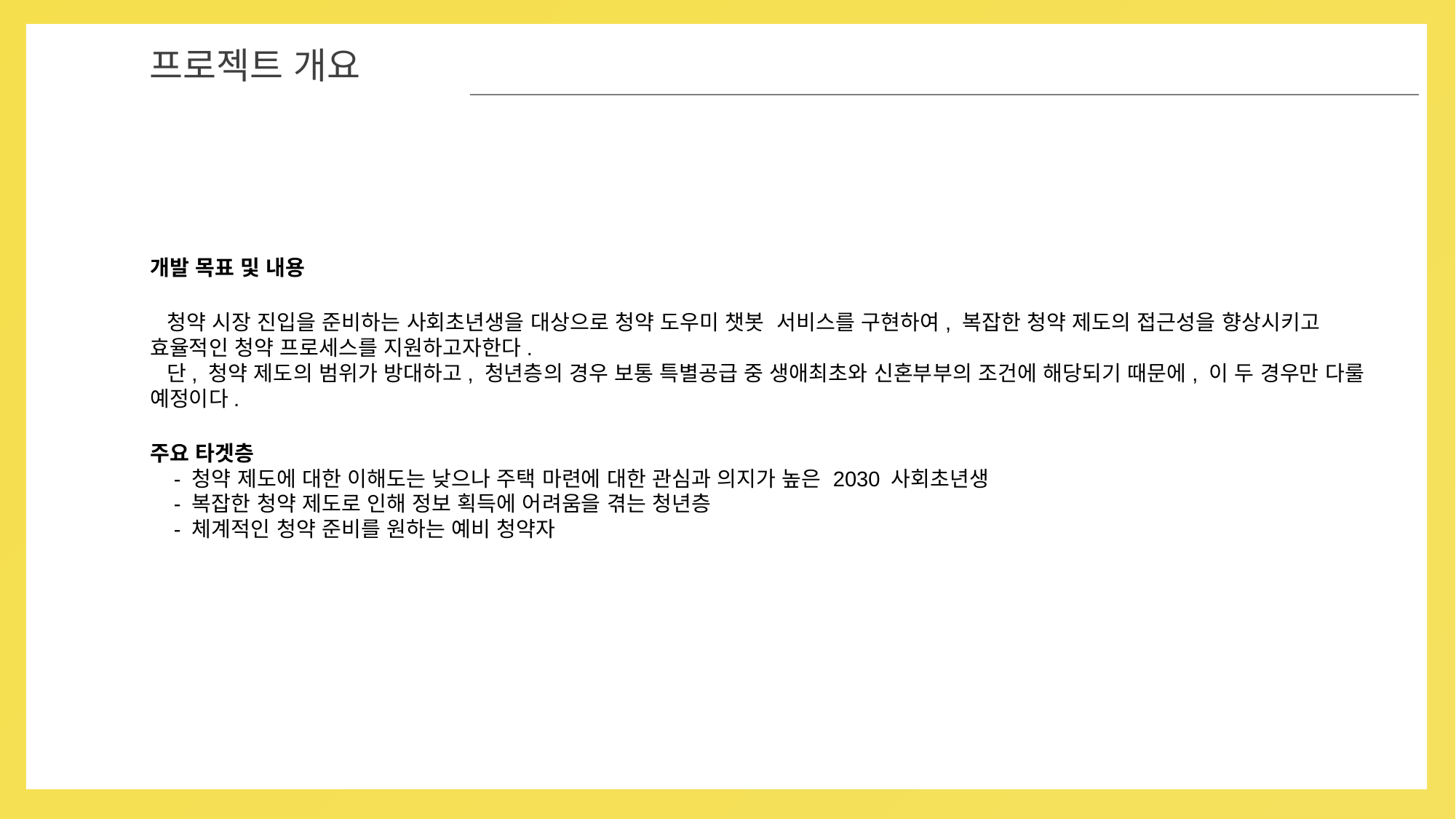

01

프로젝트 개요
개발 목표 및 내용
  청약 시장 진입을 준비하는 사회초년생을 대상으로 청약 도우미 챗봇  서비스를 구현하여, 복잡한 청약 제도의 접근성을 향상시키고 효율적인 청약 프로세스를 지원하고자한다.
  단, 청약 제도의 범위가 방대하고, 청년층의 경우 보통 특별공급 중 생애최초와 신혼부부의 조건에 해당되기 때문에, 이 두 경우만 다룰 예정이다.
주요 타겟층
    - 청약 제도에 대한 이해도는 낮으나 주택 마련에 대한 관심과 의지가 높은 2030 사회초년생
    - 복잡한 청약 제도로 인해 정보 획득에 어려움을 겪는 청년층
    - 체계적인 청약 준비를 원하는 예비 청약자